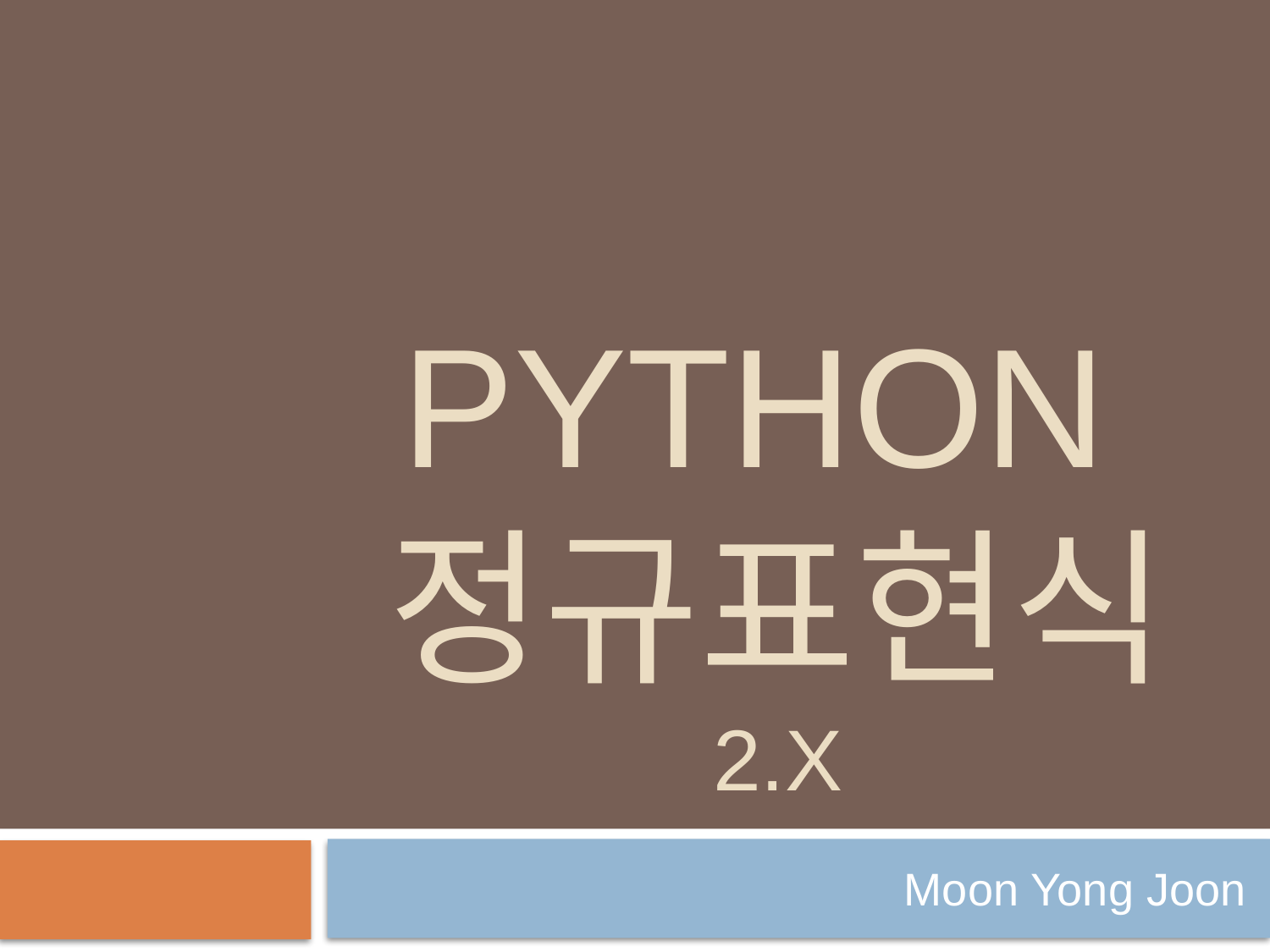

# Python 정규표현식 2.x
Moon Yong Joon